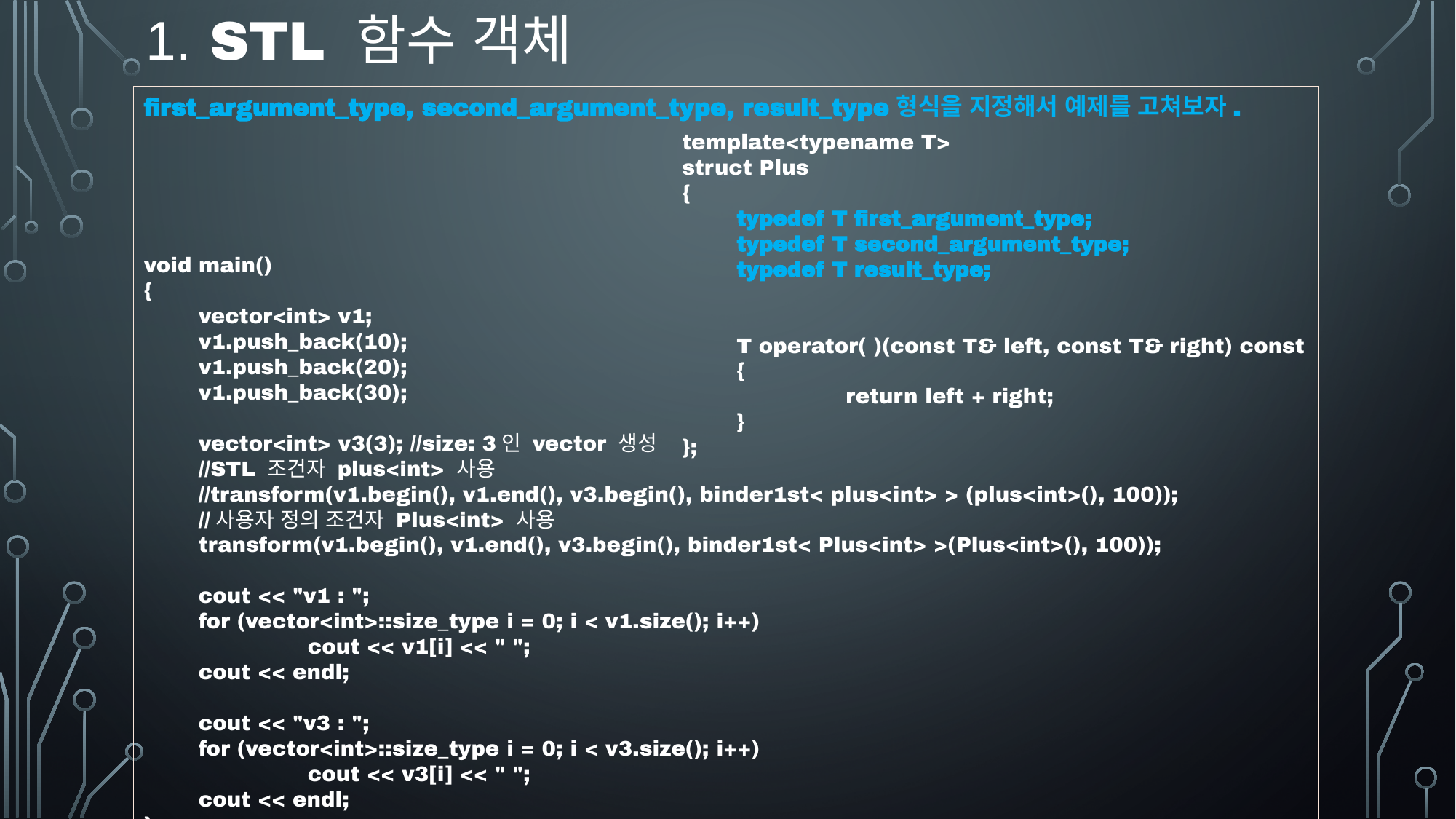

# 1. STL 함수 객체
first_argument_type, second_argument_type, result_type형식을 지정해서 예제를 고쳐보자.

void main()
{
vector<int> v1;
v1.push_back(10);
v1.push_back(20);
v1.push_back(30);

vector<int> v3(3); //size: 3인 vector 생성
//STL 조건자 plus<int> 사용
//transform(v1.begin(), v1.end(), v3.begin(), binder1st< plus<int> > (plus<int>(), 100));
//사용자 정의 조건자 Plus<int> 사용
transform(v1.begin(), v1.end(), v3.begin(), binder1st< Plus<int> >(Plus<int>(), 100));

cout << "v1 : ";
for (vector<int>::size_type i = 0; i < v1.size(); i++)
	cout << v1[i] << " ";
cout << endl;

cout << "v3 : ";
for (vector<int>::size_type i = 0; i < v3.size(); i++)
	cout << v3[i] << " ";
cout << endl;
}
template<typename T>
struct Plus
{
typedef T first_argument_type;
typedef T second_argument_type;
typedef T result_type;

T operator( )(const T& left, const T& right) const
{
	return left + right;
}
};